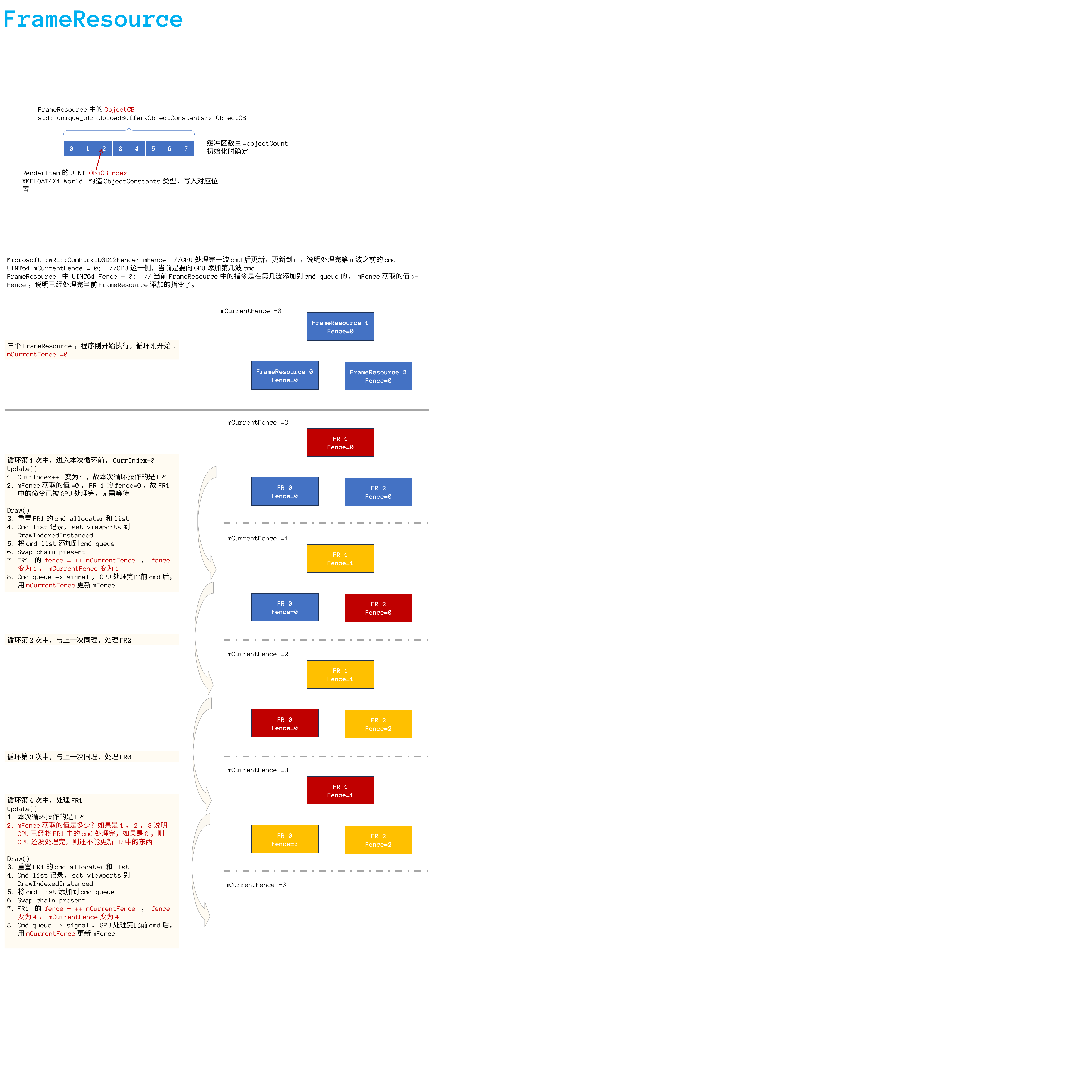

FrameResource

FrameResource中的ObjectCB
std::unique_ptr<UploadBuffer<ObjectConstants>> ObjectCB
缓冲区数量=objectCount
初始化时确定
RenderItem的UINT ObjCBIndex
XMFLOAT4X4 World 构造ObjectConstants类型，写入对应位置
| 0 | 1 | 2 | 3 | 4 | 5 | 6 | 7 |
| --- | --- | --- | --- | --- | --- | --- | --- |
Microsoft::WRL::ComPtr<ID3D12Fence> mFence; //GPU处理完一波cmd后更新，更新到n，说明处理完第n波之前的cmd
UINT64 mCurrentFence = 0;  //CPU这一侧，当前是要向GPU添加第几波cmd
FrameResource 中 UINT64 Fence = 0;  //当前FrameResource中的指令是在第几波添加到cmd queue的， mFence获取的值>= Fence，说明已经处理完当前FrameResource添加的指令了。
mCurrentFence =0
FrameResource 1
Fence=0
FrameResource 0
Fence=0
FrameResource 2
Fence=0
三个FrameResource，程序刚开始执行，循环刚开始, mCurrentFence =0
mCurrentFence =0
FR 1
Fence=0
FR 0
Fence=0
FR 2
Fence=0
循环第1次中，进入本次循环前，CurrIndex=0
Update()
CurrIndex++ 变为1，故本次循环操作的是FR1
mFence获取的值=0，FR 1的fence=0，故FR1中的命令已被GPU处理完，无需等待

Draw()
重置FR1的cmd allocater和list
Cmd list记录，set viewports到DrawIndexedInstanced
将cmd list添加到cmd queue
Swap chain present
FR1 的 fence = ++ mCurrentFence ， fence变为1， mCurrentFence变为1
Cmd queue -> signal，GPU处理完此前cmd后，用mCurrentFence更新mFence

mCurrentFence =1
FR 1
Fence=1
FR 0
Fence=0
FR 2
Fence=0

循环第2次中，与上一次同理，处理FR2
mCurrentFence =2
FR 1
Fence=1
FR 0
Fence=0
FR 2
Fence=2

循环第3次中，与上一次同理，处理FR0
mCurrentFence =3
FR 1
Fence=1
FR 0
Fence=3
FR 2
Fence=2
循环第4次中，处理FR1
Update()
本次循环操作的是FR1
mFence获取的值是多少？如果是1，2，3说明GPU已经将FR1中的cmd处理完，如果是0，则GPU还没处理完，则还不能更新FR中的东西

Draw()
重置FR1的cmd allocater和list
Cmd list记录，set viewports到DrawIndexedInstanced
将cmd list添加到cmd queue
Swap chain present
FR1 的 fence = ++ mCurrentFence ， fence变为4， mCurrentFence变为4
Cmd queue -> signal，GPU处理完此前cmd后，用mCurrentFence更新mFence

mCurrentFence =3